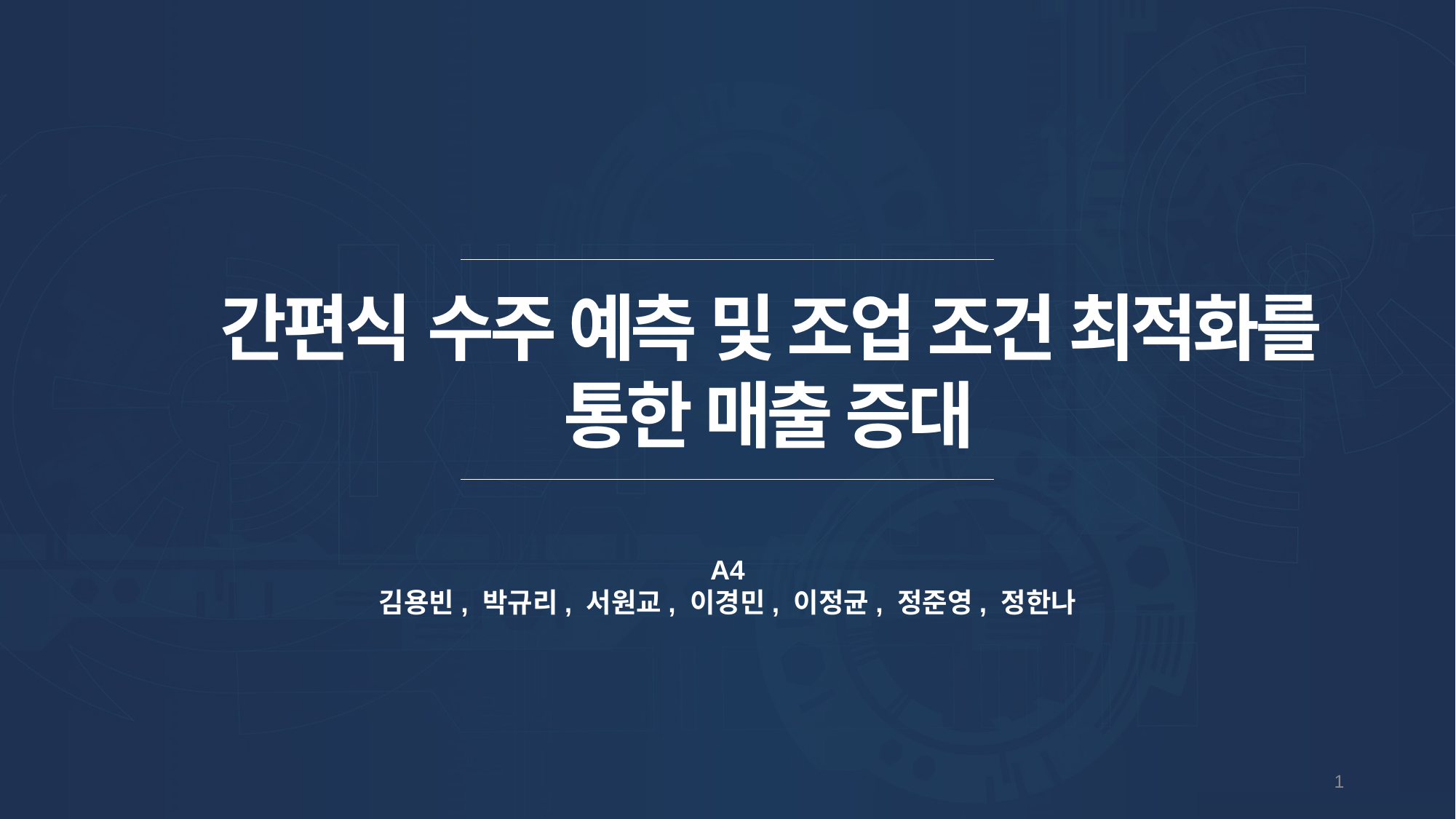

간편식 수주 예측 및 조업 조건 최적화를 통한 매출 증대
A4
김용빈, 박규리, 서원교, 이경민, 이정균, 정준영, 정한나
1